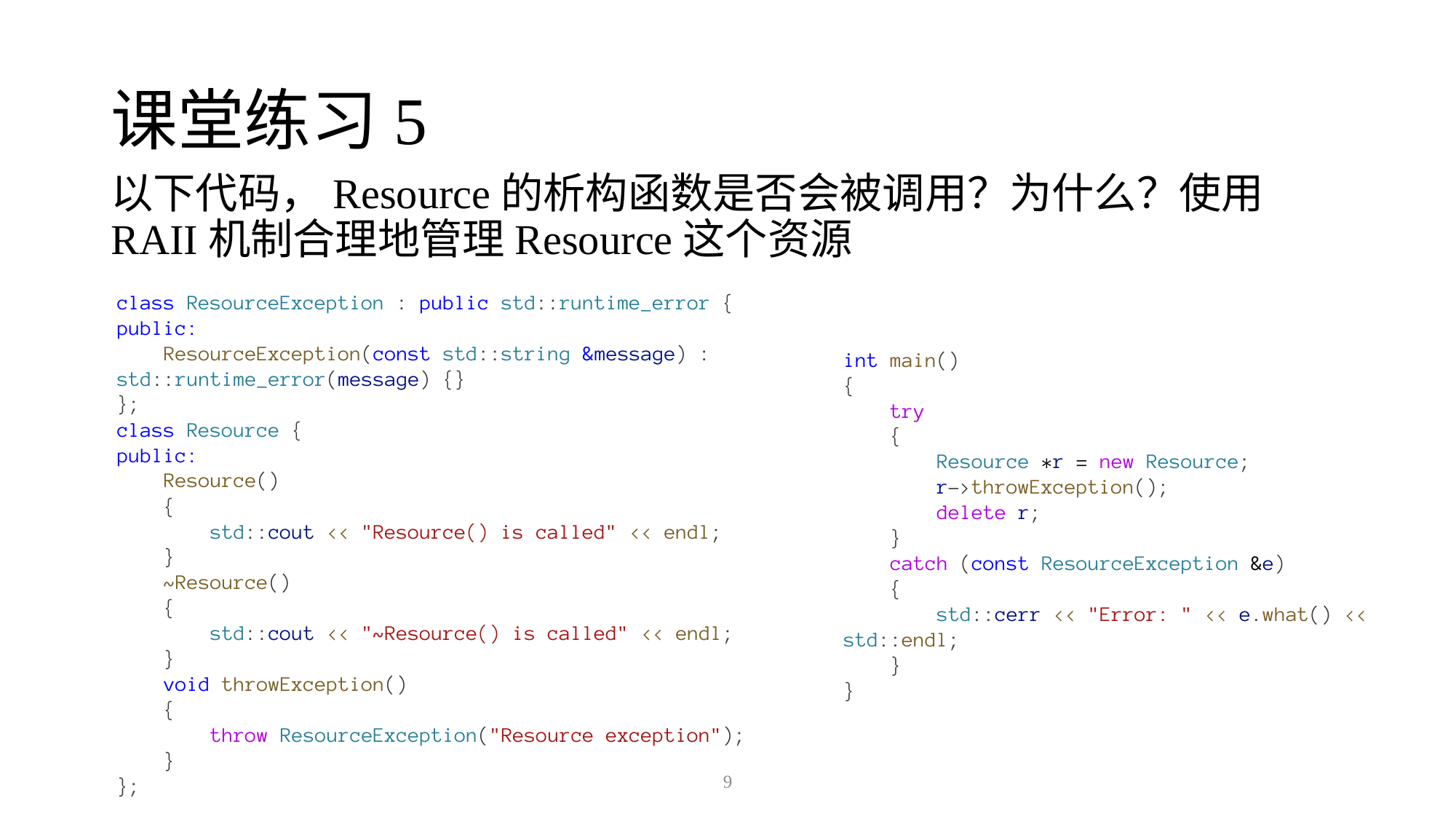

# 课堂练习5
以下代码，Resource的析构函数是否会被调用？为什么？使用RAII机制合理地管理Resource这个资源
class ResourceException : public std::runtime_error {
public:
    ResourceException(const std::string &message) : std::runtime_error(message) {}
};
class Resource {
public:
    Resource()
    {
        std::cout << "Resource() is called" << endl;
    }
    ~Resource()
    {
        std::cout << "~Resource() is called" << endl;
    }
    void throwException()
    {
        throw ResourceException("Resource exception");
    }
};
int main()
{
    try
    {
        Resource *r = new Resource;
        r->throwException();
        delete r;
    }
    catch (const ResourceException &e)
    {
        std::cerr << "Error: " << e.what() << std::endl;
    }
}
9